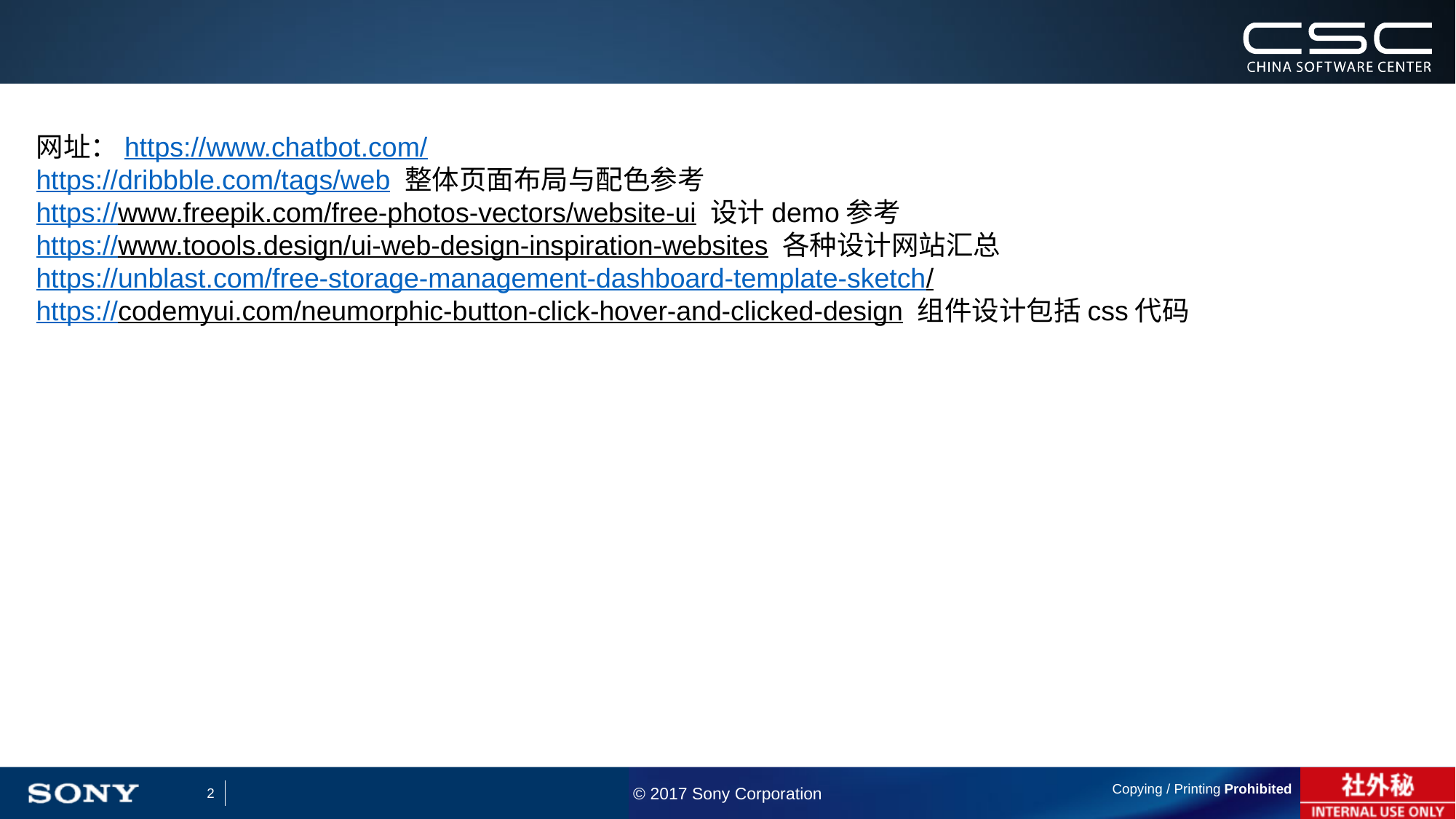

#
网址：https://www.chatbot.com/
https://dribbble.com/tags/web 整体页面布局与配色参考
https://www.freepik.com/free-photos-vectors/website-ui 设计demo参考
https://www.toools.design/ui-web-design-inspiration-websites 各种设计网站汇总
https://unblast.com/free-storage-management-dashboard-template-sketch/
https://codemyui.com/neumorphic-button-click-hover-and-clicked-design 组件设计包括css代码